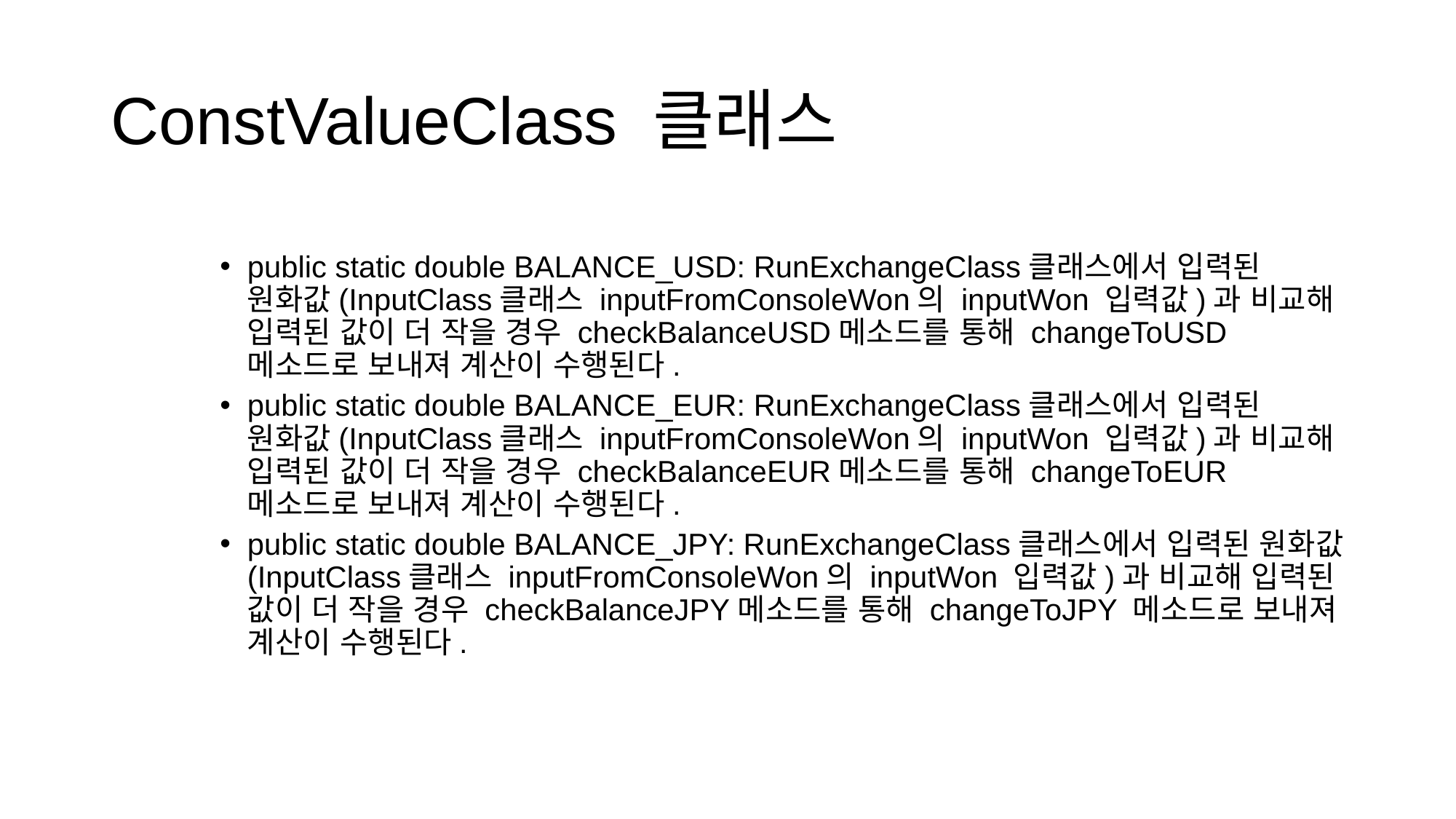

# ConstValueClass 클래스

public static double BALANCE_USD: RunExchangeClass클래스에서 입력된 원화값(InputClass클래스 inputFromConsoleWon의 inputWon 입력값)과 비교해 입력된 값이 더 작을 경우 checkBalanceUSD메소드를 통해 changeToUSD 메소드로 보내져 계산이 수행된다.
public static double BALANCE_EUR: RunExchangeClass클래스에서 입력된 원화값(InputClass클래스 inputFromConsoleWon의 inputWon 입력값)과 비교해 입력된 값이 더 작을 경우 checkBalanceEUR메소드를 통해 changeToEUR 메소드로 보내져 계산이 수행된다.
public static double BALANCE_JPY: RunExchangeClass클래스에서 입력된 원화값(InputClass클래스 inputFromConsoleWon의 inputWon 입력값)과 비교해 입력된 값이 더 작을 경우 checkBalanceJPY메소드를 통해 changeToJPY 메소드로 보내져 계산이 수행된다.